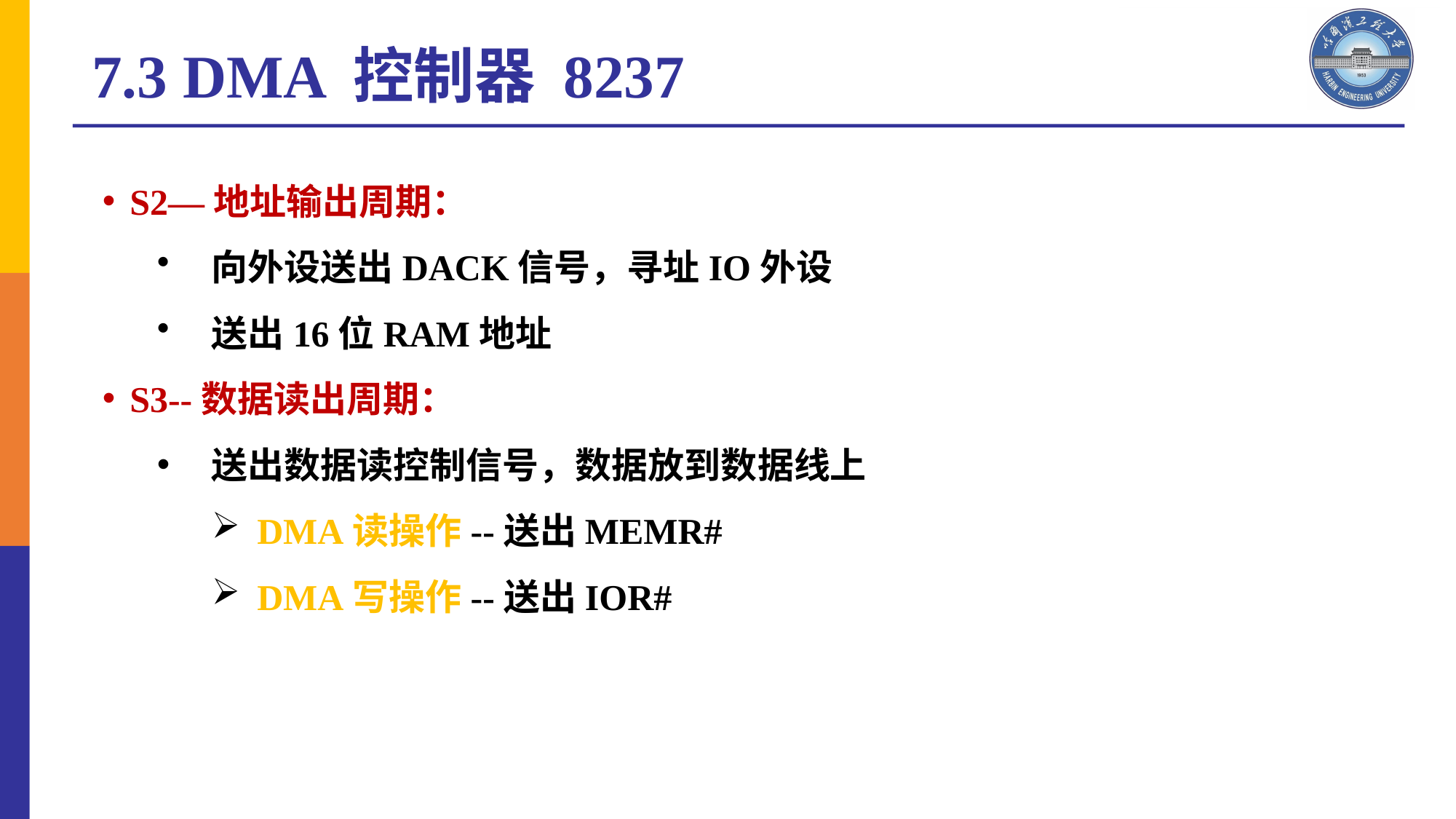

7.3 DMA 控制器 8237
S2—地址输出周期：
向外设送出DACK信号，寻址IO外设
送出16位RAM地址
S3--数据读出周期：
送出数据读控制信号，数据放到数据线上
DMA读操作--送出MEMR#
DMA写操作--送出IOR#